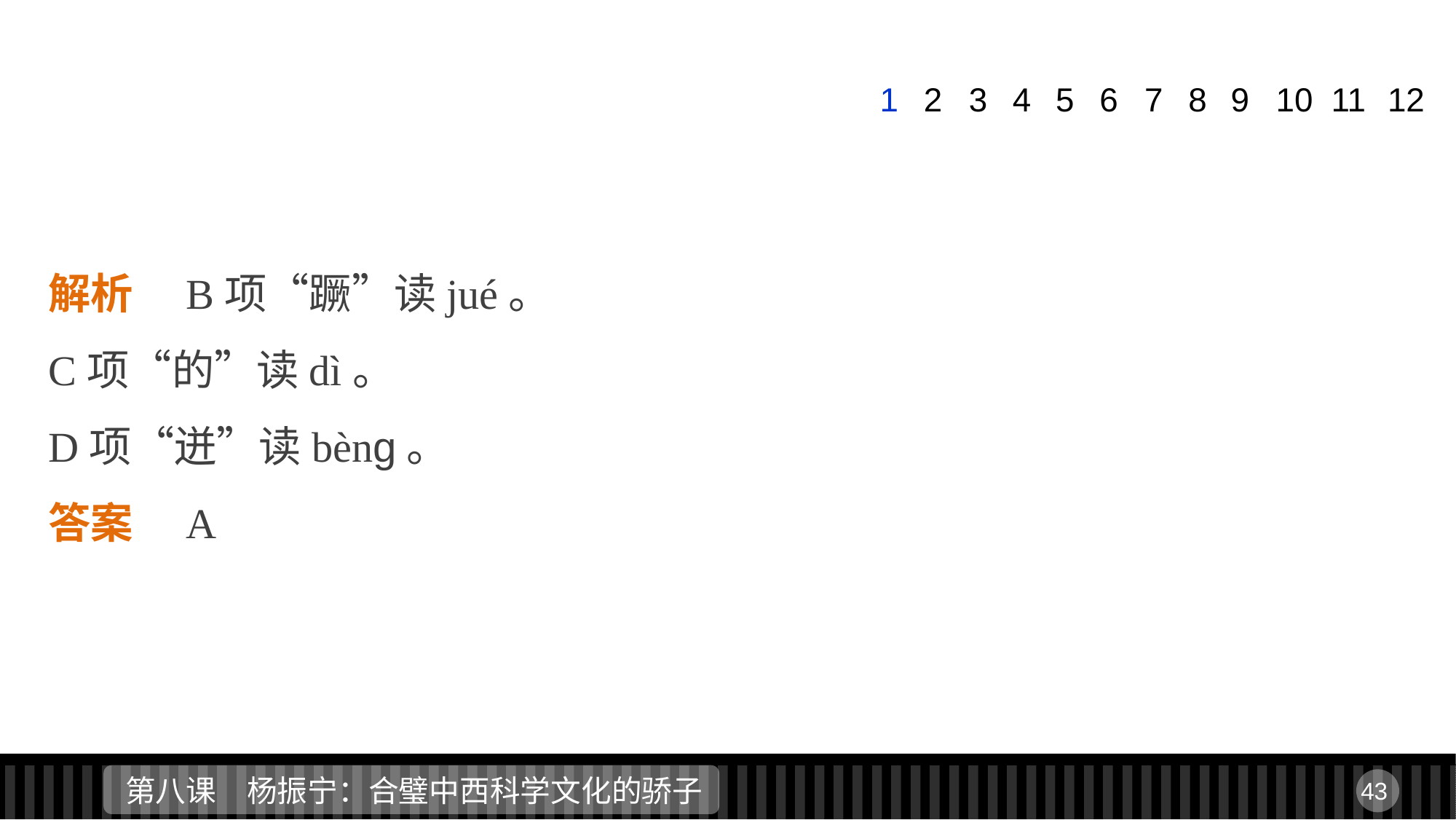

1
2
3
4
5
6
7
8
9
11
12
10
解析　B项“蹶”读jué。
C项“的”读dì。
D项“迸”读bènɡ。
答案　A